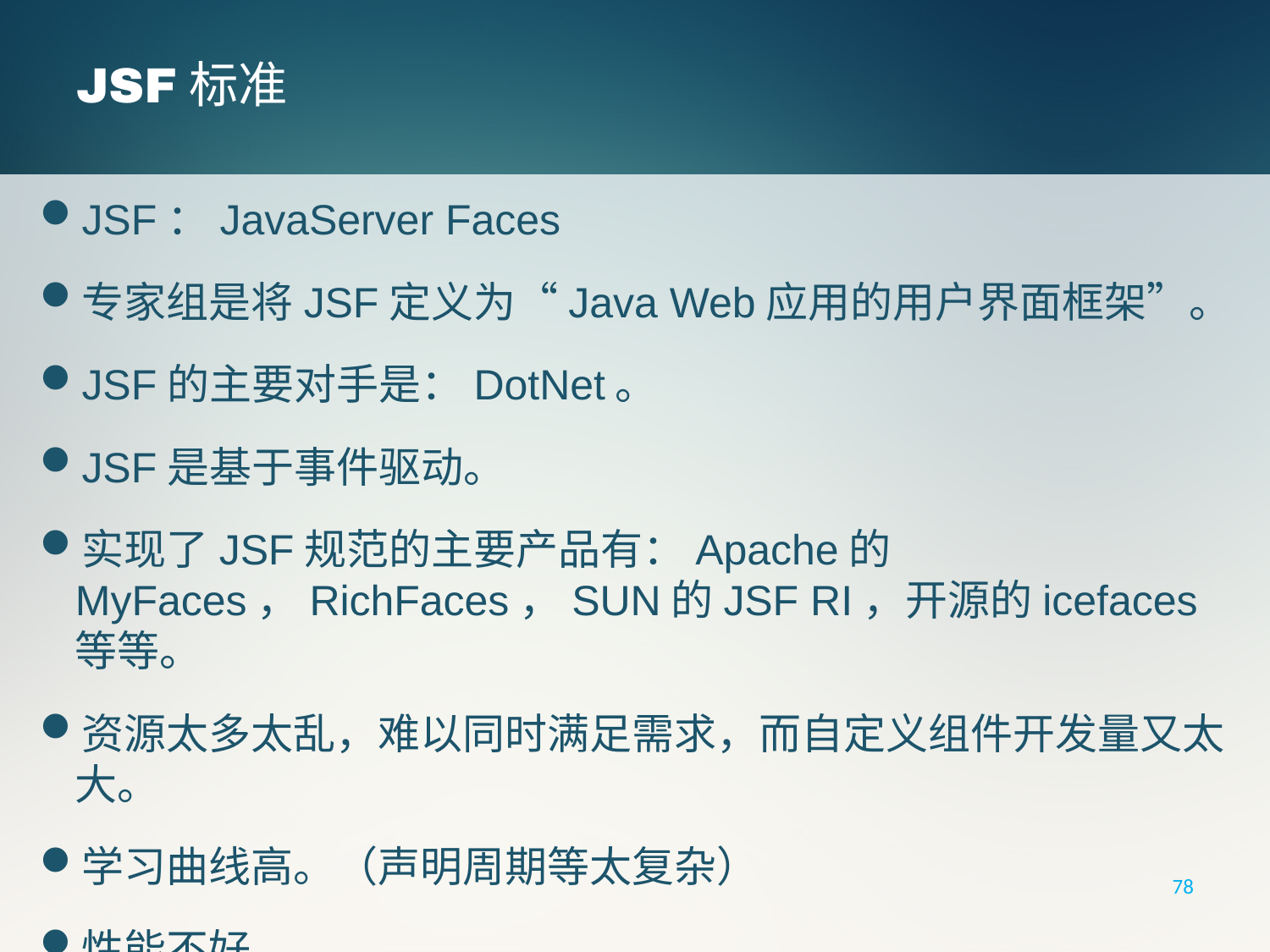

# JSF标准
JSF：JavaServer Faces
专家组是将JSF定义为“Java Web应用的用户界面框架”。
JSF的主要对手是：DotNet。
JSF是基于事件驱动。
实现了JSF规范的主要产品有：Apache的MyFaces，RichFaces，SUN的JSF RI，开源的icefaces 等等。
资源太多太乱，难以同时满足需求，而自定义组件开发量又太大。
学习曲线高。（声明周期等太复杂）
性能不好。
78